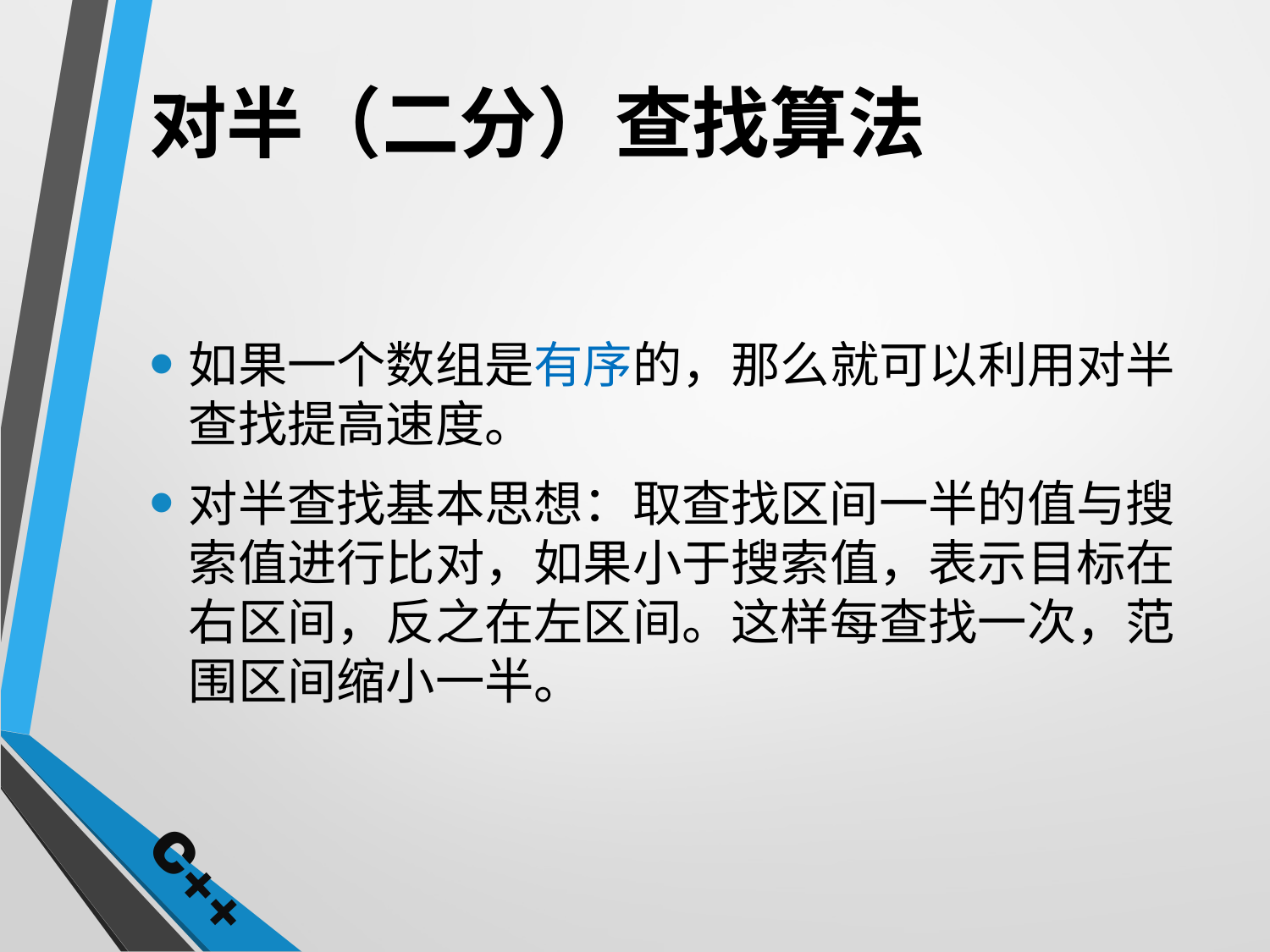

# 对半（二分）查找算法
如果一个数组是有序的，那么就可以利用对半查找提高速度。
对半查找基本思想：取查找区间一半的值与搜索值进行比对，如果小于搜索值，表示目标在右区间，反之在左区间。这样每查找一次，范围区间缩小一半。